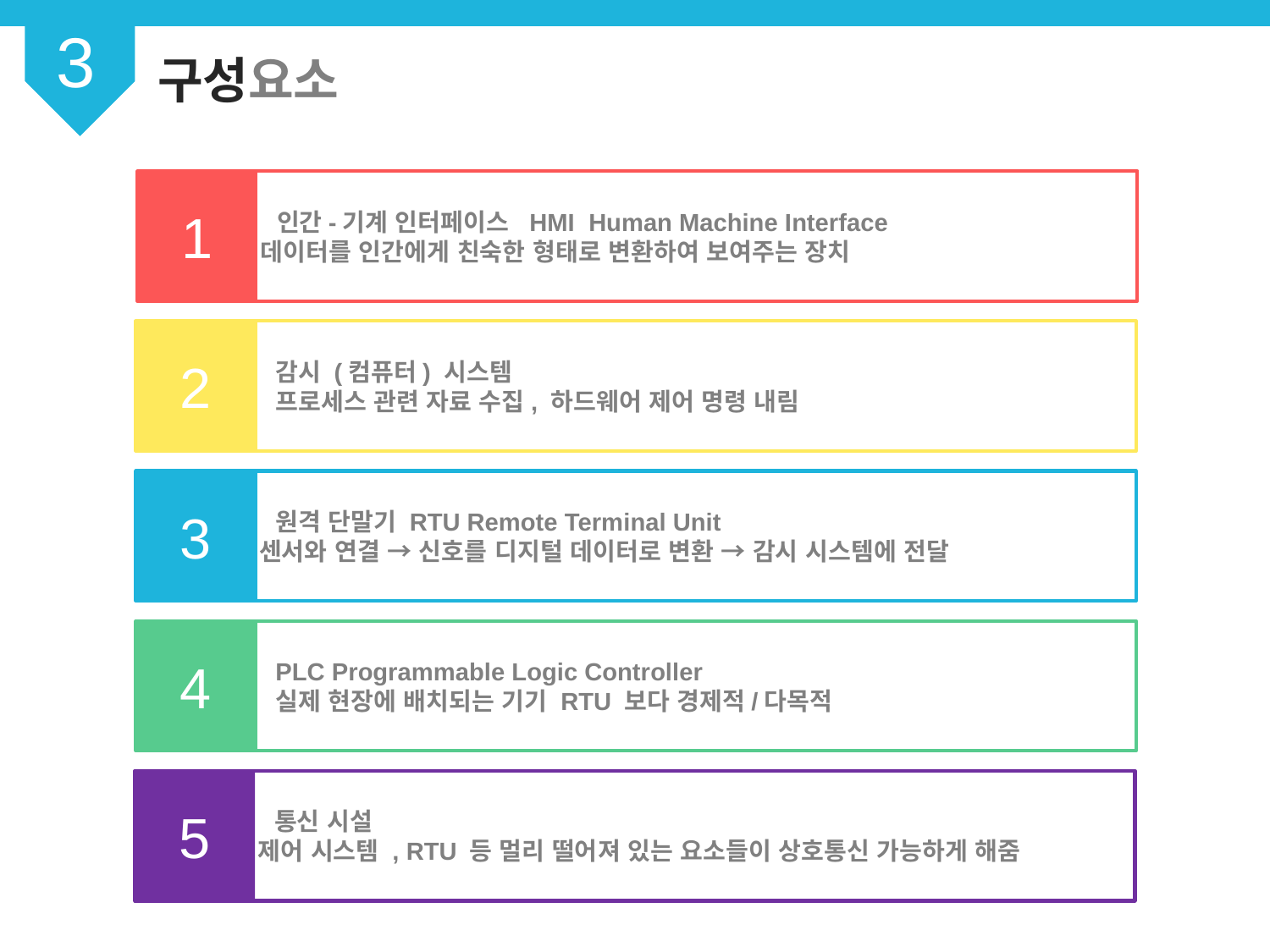

3

구성요소
	인간-기계 인터페이스  HMI  Human Machine Interface
               데이터를 인간에게 친숙한 형태로 변환하여 보여주는 장치
1
	감시 (컴퓨터) 시스템
	프로세스 관련 자료 수집, 하드웨어 제어 명령 내림
2
	원격 단말기 RTU Remote Terminal Unit
               센서와 연결 → 신호를 디지털 데이터로 변환 → 감시 시스템에 전달
3
	PLC Programmable Logic Controller
	실제 현장에 배치되는 기기 RTU 보다 경제적/다목적
4
	통신 시설
               제어 시스템 , RTU 등 멀리 떨어져 있는 요소들이 상호통신 가능하게 해줌
5